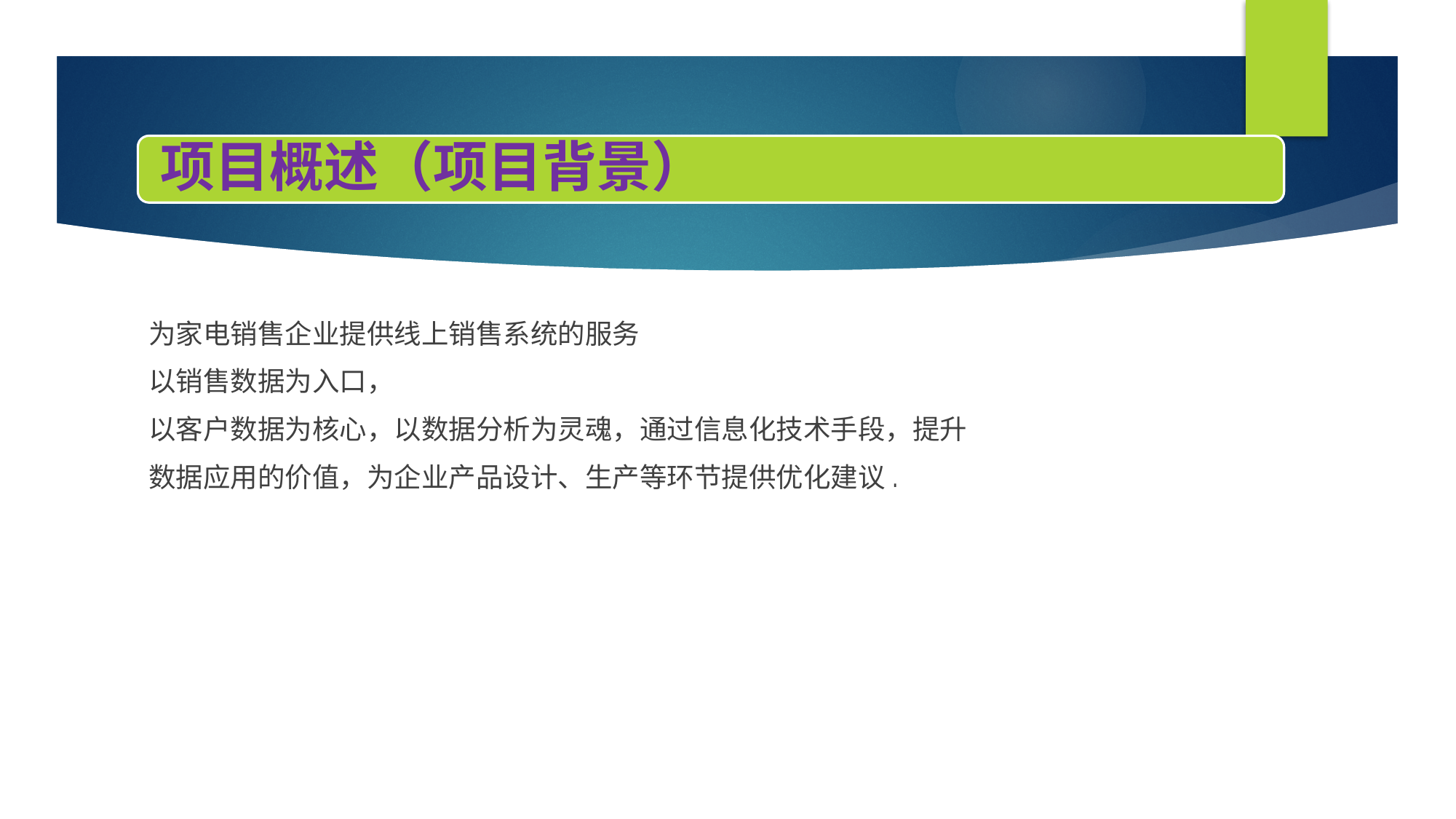

项目概述（项目背景）
为家电销售企业提供线上销售系统的服务
以销售数据为入口，
以客户数据为核心，以数据分析为灵魂，通过信息化技术手段，提升
数据应用的价值，为企业产品设计、生产等环节提供优化建议.